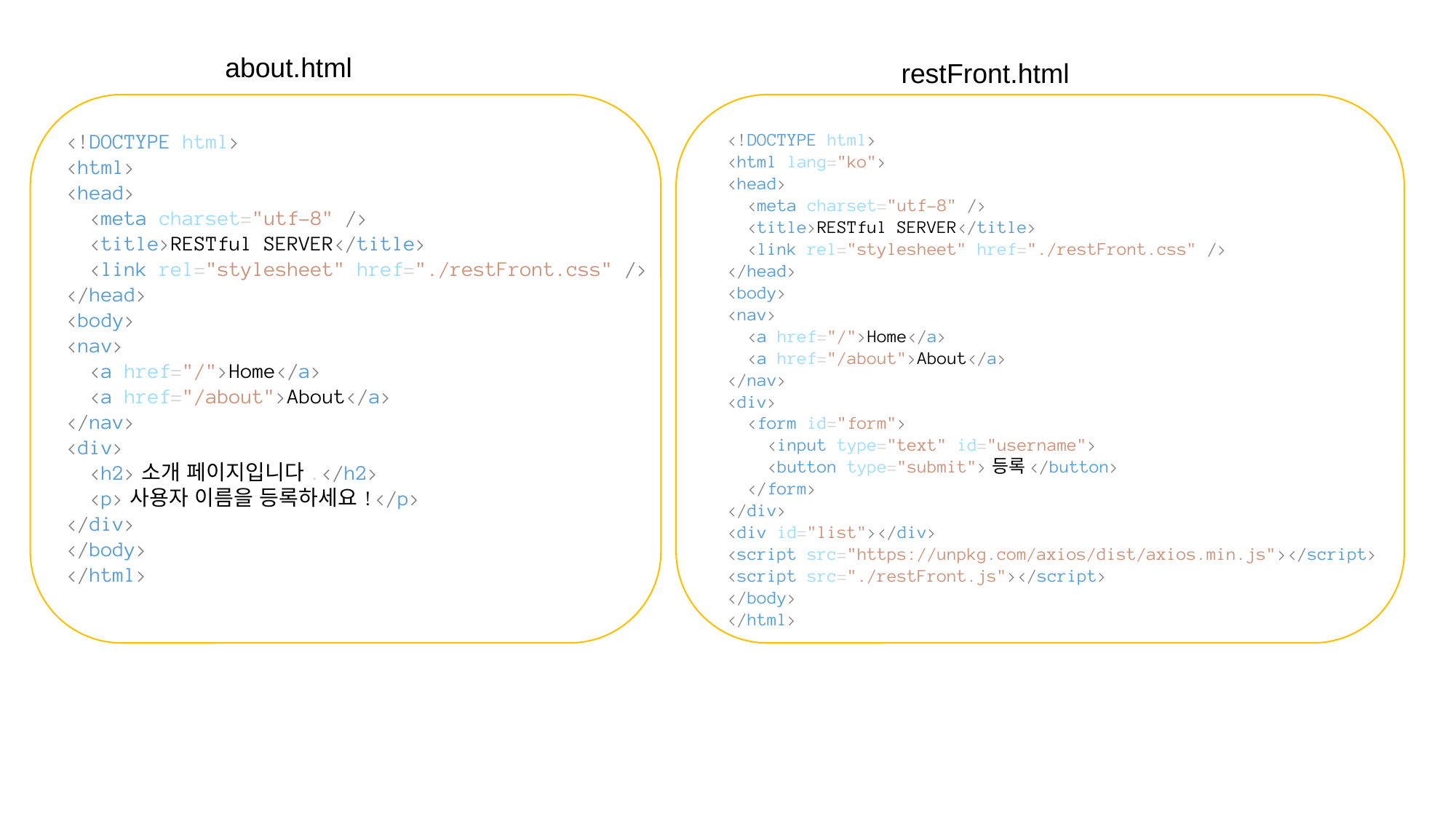

about.html
restFront.html

<!DOCTYPE html>
<html>
<head>
  <meta charset="utf-8" />
  <title>RESTful SERVER</title>
  <link rel="stylesheet" href="./restFront.css" />
</head>
<body>
<nav>
  <a href="/">Home</a>
  <a href="/about">About</a>
</nav>
<div>
  <h2>소개 페이지입니다.</h2>
  <p>사용자 이름을 등록하세요!</p>
</div>
</body>
</html>
<!DOCTYPE html>
<html lang="ko">
<head>
  <meta charset="utf-8" />
  <title>RESTful SERVER</title>
  <link rel="stylesheet" href="./restFront.css" />
</head>
<body>
<nav>
  <a href="/">Home</a>
  <a href="/about">About</a>
</nav>
<div>
  <form id="form">
    <input type="text" id="username">
    <button type="submit">등록</button>
  </form>
</div>
<div id="list"></div>
<script src="https://unpkg.com/axios/dist/axios.min.js"></script>
<script src="./restFront.js"></script>
</body>
</html>